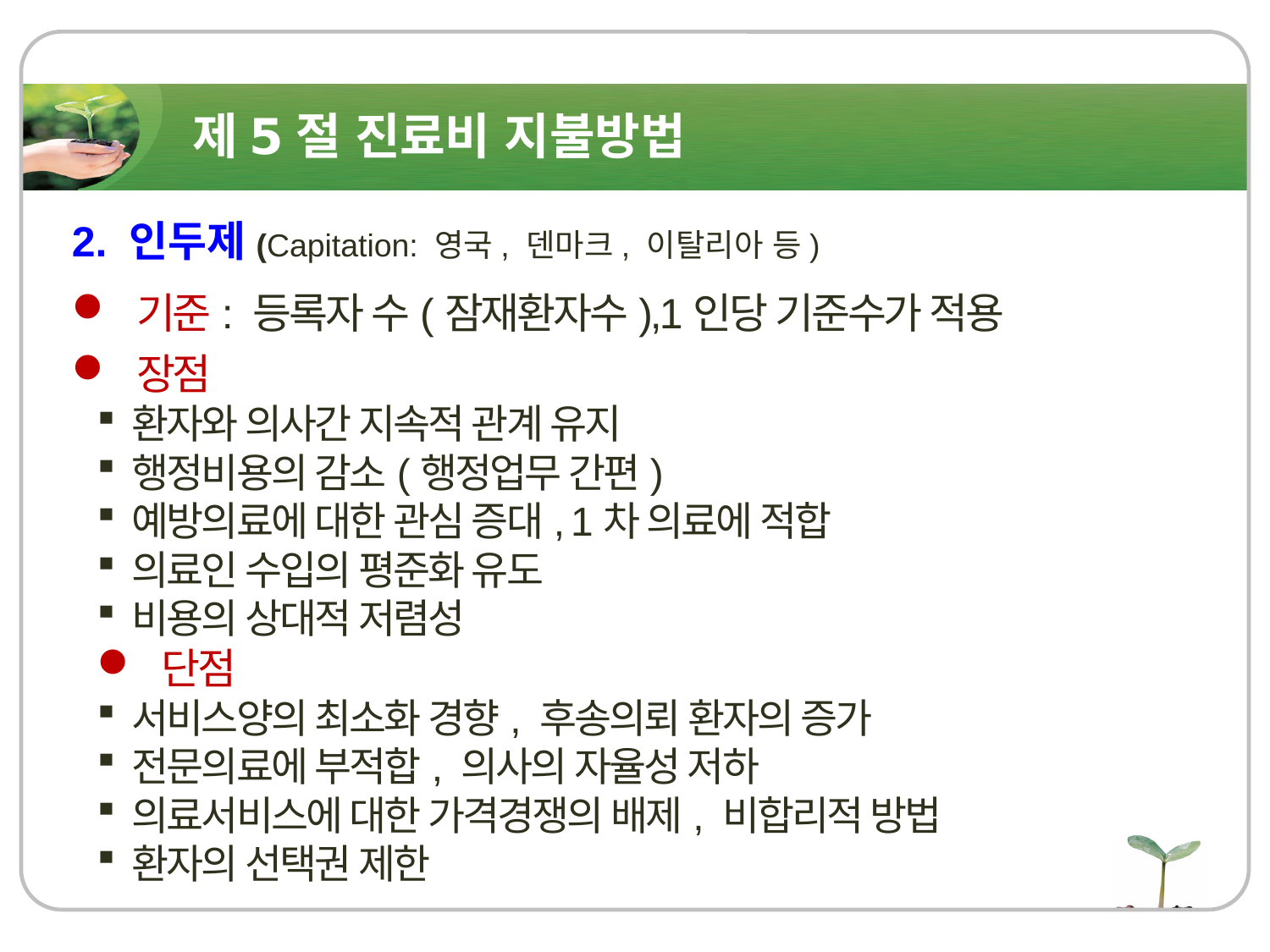

제5절 진료비 지불방법
2. 인두제(Capitation: 영국, 덴마크, 이탈리아 등)
 기준: 등록자 수(잠재환자수),1인당 기준수가 적용
 장점
환자와 의사간 지속적 관계 유지
행정비용의 감소(행정업무 간편)
예방의료에 대한 관심 증대, 1차 의료에 적합
의료인 수입의 평준화 유도
비용의 상대적 저렴성
 단점
서비스양의 최소화 경향, 후송의뢰 환자의 증가
전문의료에 부적합, 의사의 자율성 저하
의료서비스에 대한 가격경쟁의 배제, 비합리적 방법
환자의 선택권 제한